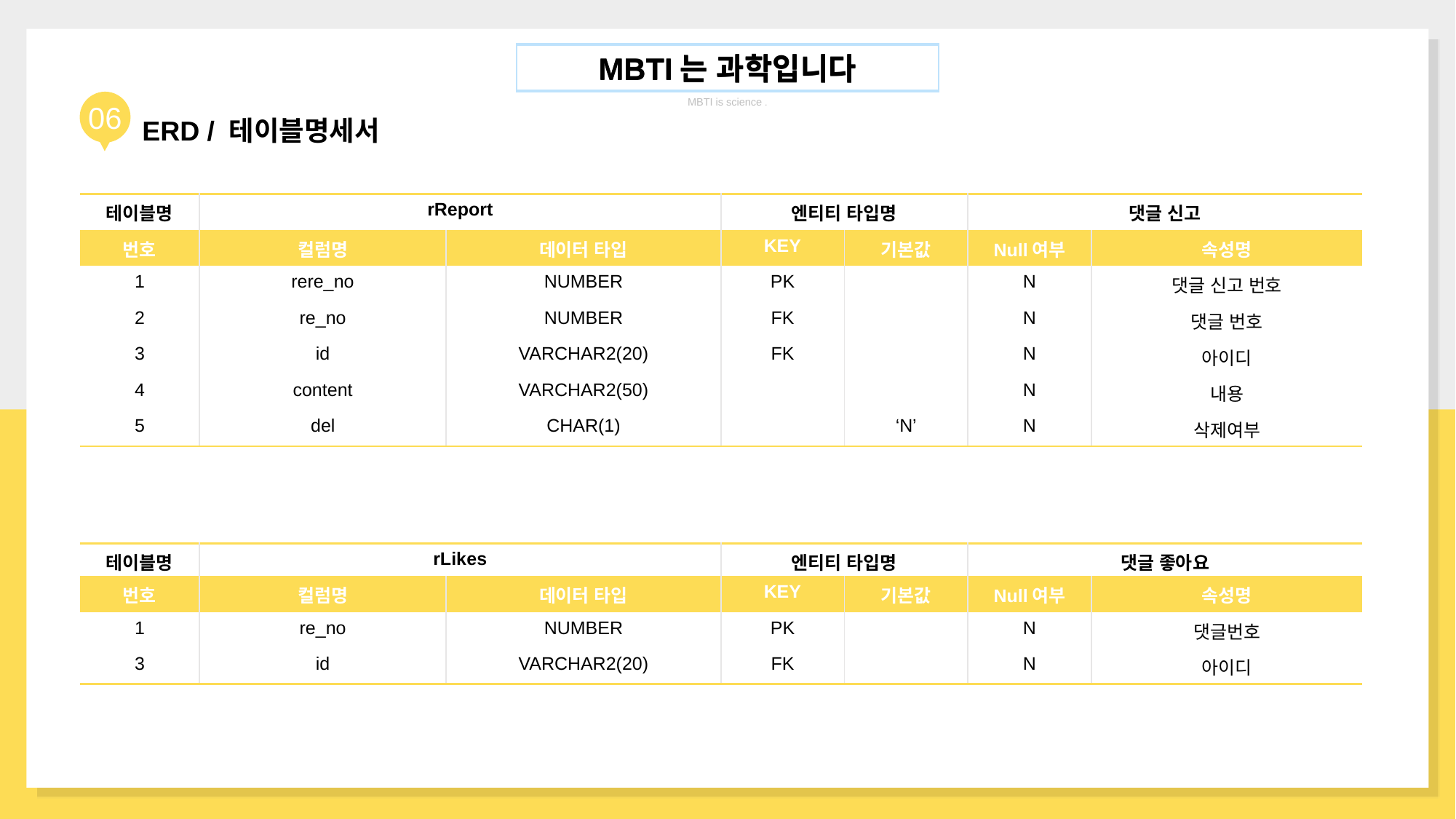

MBTI is science .
MBTI는 과학입니다
MBTI는 과학입니다
06
ERD / 테이블명세서

| 테이블명 | rReport |  | 엔티티 타입명 |  | 댓글 신고 |  |
| --- | --- | --- | --- | --- | --- | --- |
| 번호 | 컬럼명 | 데이터 타입 | KEY | 기본값 | Null여부 | 속성명 |
| 1 | rere\_no | NUMBER | PK |  | N | 댓글 신고 번호 |
| 2 | re\_no | NUMBER | FK |  | N | 댓글 번호 |
| 3 | id | VARCHAR2(20) | FK |  | N | 아이디 |
| 4 | content | VARCHAR2(50) |  |  | N | 내용 |
| 5 | del | CHAR(1) |  | ‘N’ | N | 삭제여부 |
| 테이블명 | rLikes |  | 엔티티 타입명 |  | 댓글 좋아요 |  |
| --- | --- | --- | --- | --- | --- | --- |
| 번호 | 컬럼명 | 데이터 타입 | KEY | 기본값 | Null여부 | 속성명 |
| 1 | re\_no | NUMBER | PK |  | N | 댓글번호 |
| 3 | id | VARCHAR2(20) | FK |  | N | 아이디 |